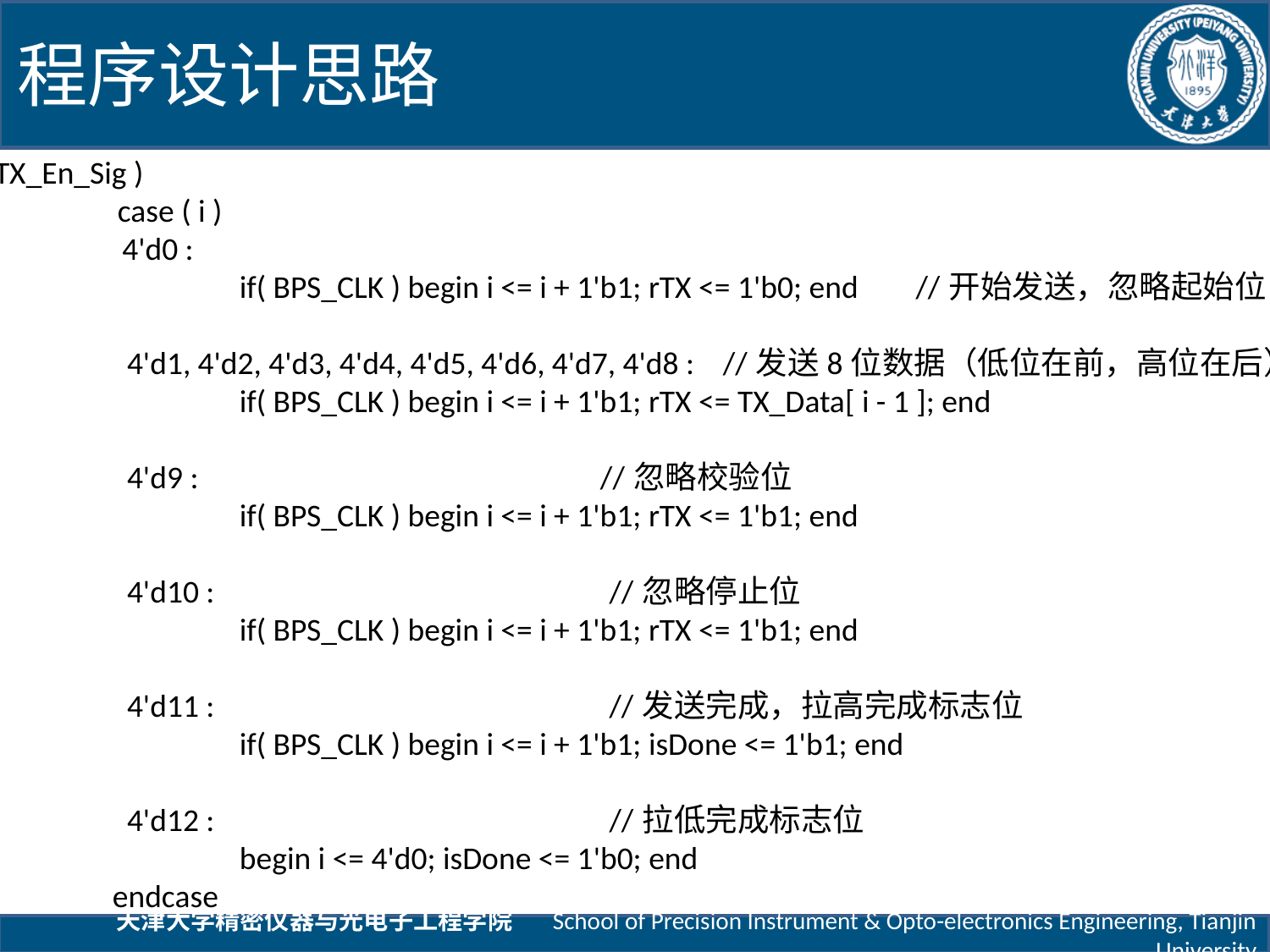

程序设计思路
	                    else if( TX_En_Sig )
		                                     case ( i )
			                    4'd0 :
					 if( BPS_CLK ) begin i <= i + 1'b1; rTX <= 1'b0; end        //开始发送，忽略起始位

				   4'd1, 4'd2, 4'd3, 4'd4, 4'd5, 4'd6, 4'd7, 4'd8 :    //发送8位数据（低位在前，高位在后）
					 if( BPS_CLK ) begin i <= i + 1'b1; rTX <= TX_Data[ i - 1 ]; end

				   4'd9 :                                                        //忽略校验位
					 if( BPS_CLK ) begin i <= i + 1'b1; rTX <= 1'b1; end

				   4'd10 :                                                       //忽略停止位
					 if( BPS_CLK ) begin i <= i + 1'b1; rTX <= 1'b1; end

				   4'd11 :                                                       //发送完成，拉高完成标志位
					 if( BPS_CLK ) begin i <= i + 1'b1; isDone <= 1'b1; end

				   4'd12 :                                                       //拉低完成标志位
					 begin i <= 4'd0; isDone <= 1'b0; end
				 endcase